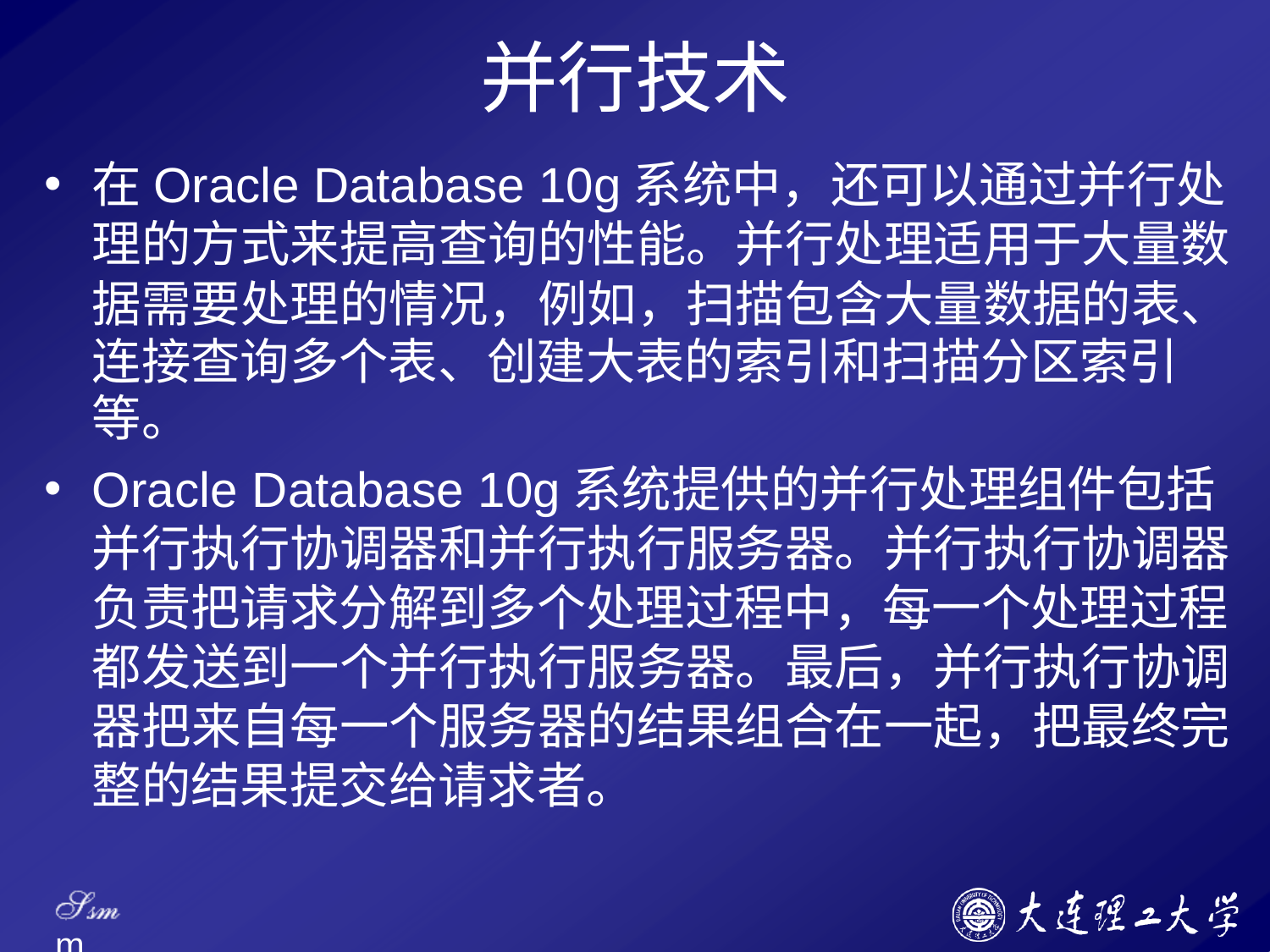

# 并行技术
在Oracle Database 10g系统中，还可以通过并行处 理的方式来提高查询的性能。并行处理适用于大量数 据需要处理的情况，例如，扫描包含大量数据的表、
连接查询多个表、创建大表的索引和扫描分区索引等。
Oracle Database 10g系统提供的并行处理组件包括 并行执行协调器和并行执行服务器。并行执行协调器 负责把请求分解到多个处理过程中，每一个处理过程 都发送到一个并行执行服务器。最后，并行执行协调 器把来自每一个服务器的结果组合在一起，把最终完 整的结果提交给请求者。

Ssm